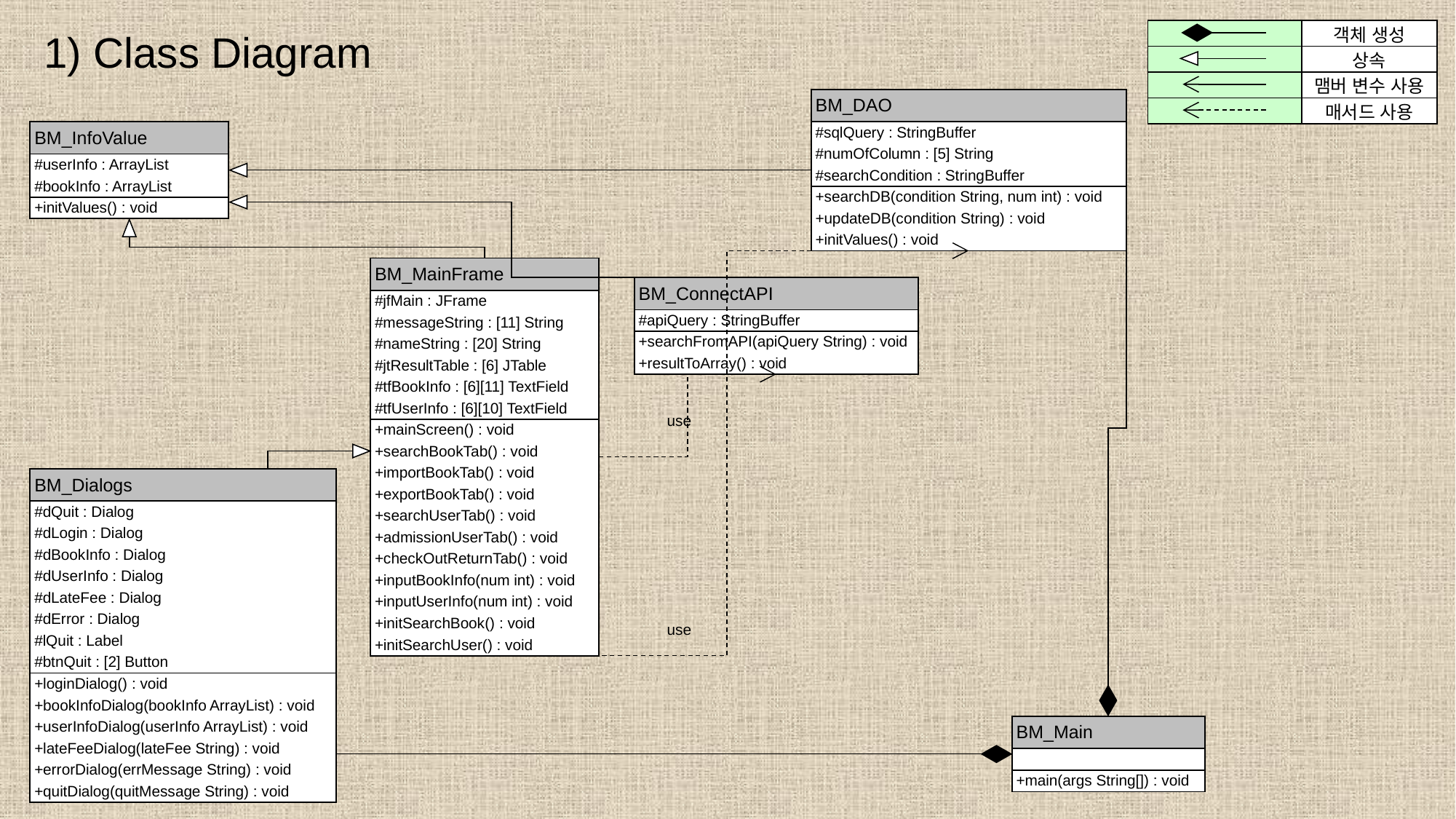

1) Class Diagram
|  | 객체 생성 |
| --- | --- |
|  | 상속 |
|  | 맴버 변수 사용 |
|  | 매서드 사용 |

| BM\_DAO |
| --- |
| #sqlQuery : StringBuffer |
| #numOfColumn : [5] String |
| #searchCondition : StringBuffer |
| +searchDB(condition String, num int) : void |
| +updateDB(condition String) : void |
| +initValues() : void |
| BM\_InfoValue |
| --- |
| #userInfo : ArrayList |
| #bookInfo : ArrayList |
| +initValues() : void |

| BM\_MainFrame |
| --- |
| #jfMain : JFrame |
| #messageString : [11] String |
| #nameString : [20] String |
| #jtResultTable : [6] JTable |
| #tfBookInfo : [6][11] TextField |
| #tfUserInfo : [6][10] TextField |
| +mainScreen() : void |
| +searchBookTab() : void |
| +importBookTab() : void |
| +exportBookTab() : void |
| +searchUserTab() : void |
| +admissionUserTab() : void |
| +checkOutReturnTab() : void |
| +inputBookInfo(num int) : void |
| +inputUserInfo(num int) : void |
| +initSearchBook() : void |
| +initSearchUser() : void |
| BM\_ConnectAPI |
| --- |
| #apiQuery : StringBuffer |
| +searchFromAPI(apiQuery String) : void |
| +resultToArray() : void |
use

| BM\_Dialogs |
| --- |
| #dQuit : Dialog |
| #dLogin : Dialog |
| #dBookInfo : Dialog |
| #dUserInfo : Dialog |
| #dLateFee : Dialog |
| #dError : Dialog |
| #lQuit : Label |
| #btnQuit : [2] Button |
| +loginDialog() : void |
| +bookInfoDialog(bookInfo ArrayList) : void |
| +userInfoDialog(userInfo ArrayList) : void |
| +lateFeeDialog(lateFee String) : void |
| +errorDialog(errMessage String) : void |
| +quitDialog(quitMessage String) : void |
use

| BM\_Main |
| --- |
|  |
| +main(args String[]) : void |